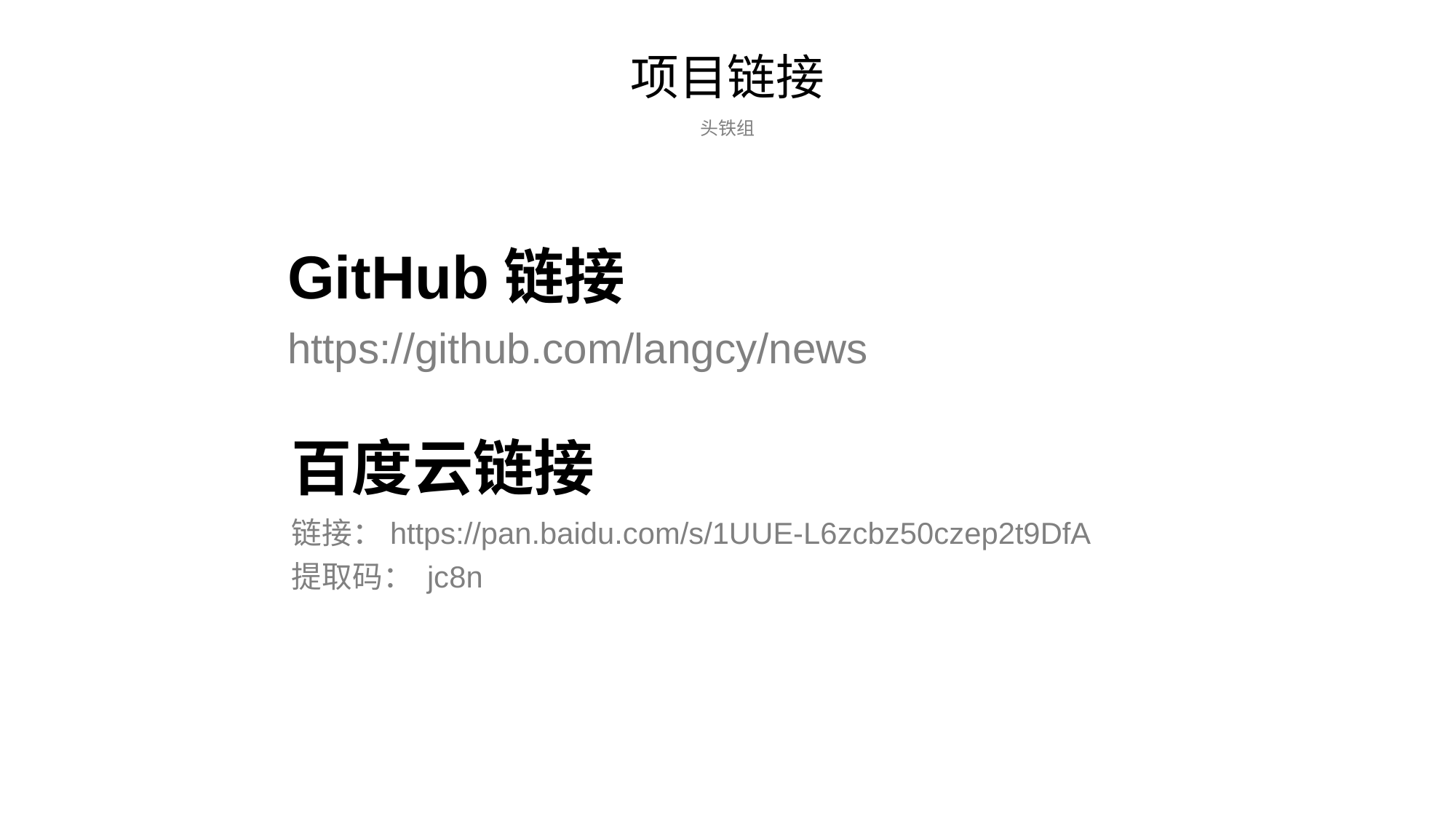

项目链接
头铁组
GitHub链接
https://github.com/langcy/news

百度云链接
链接：https://pan.baidu.com/s/1UUE-L6zcbz50czep2t9DfA
提取码： jc8n